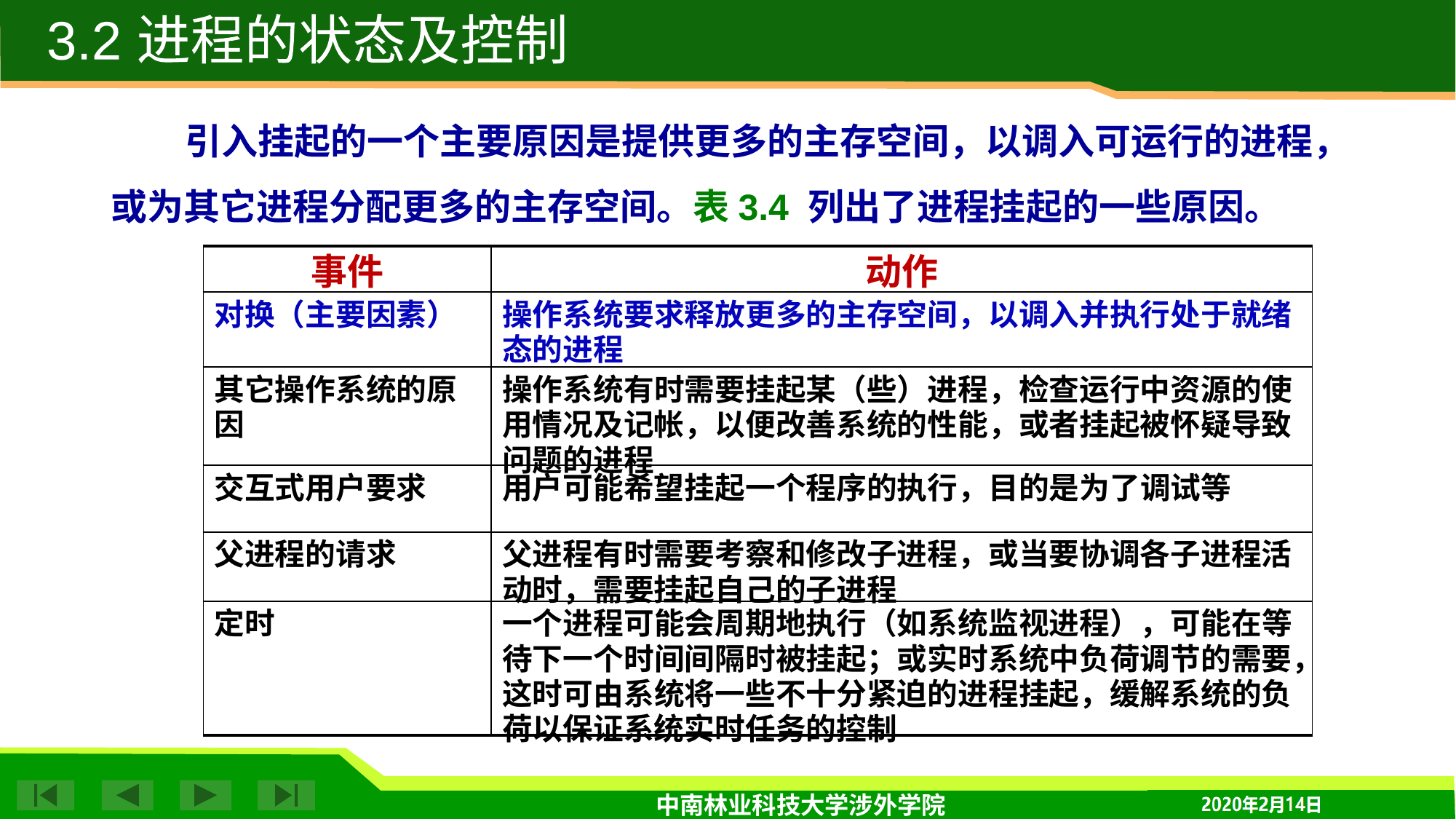

3.2 进程的状态及控制
        引入挂起的一个主要原因是提供更多的主存空间，以调入可运行的进程，或为其它进程分配更多的主存空间。表3.4 列出了进程挂起的一些原因。
| 事件 | 动作 |
| --- | --- |
| 对换（主要因素） | 操作系统要求释放更多的主存空间，以调入并执行处于就绪态的进程 |
| 其它操作系统的原因 | 操作系统有时需要挂起某（些）进程，检查运行中资源的使用情况及记帐，以便改善系统的性能，或者挂起被怀疑导致问题的进程 |
| 交互式用户要求 | 用户可能希望挂起一个程序的执行，目的是为了调试等 |
| 父进程的请求 | 父进程有时需要考察和修改子进程，或当要协调各子进程活动时，需要挂起自己的子进程 |
| 定时 | 一个进程可能会周期地执行（如系统监视进程），可能在等待下一个时间间隔时被挂起；或实时系统中负荷调节的需要，这时可由系统将一些不十分紧迫的进程挂起，缓解系统的负荷以保证系统实时任务的控制 |